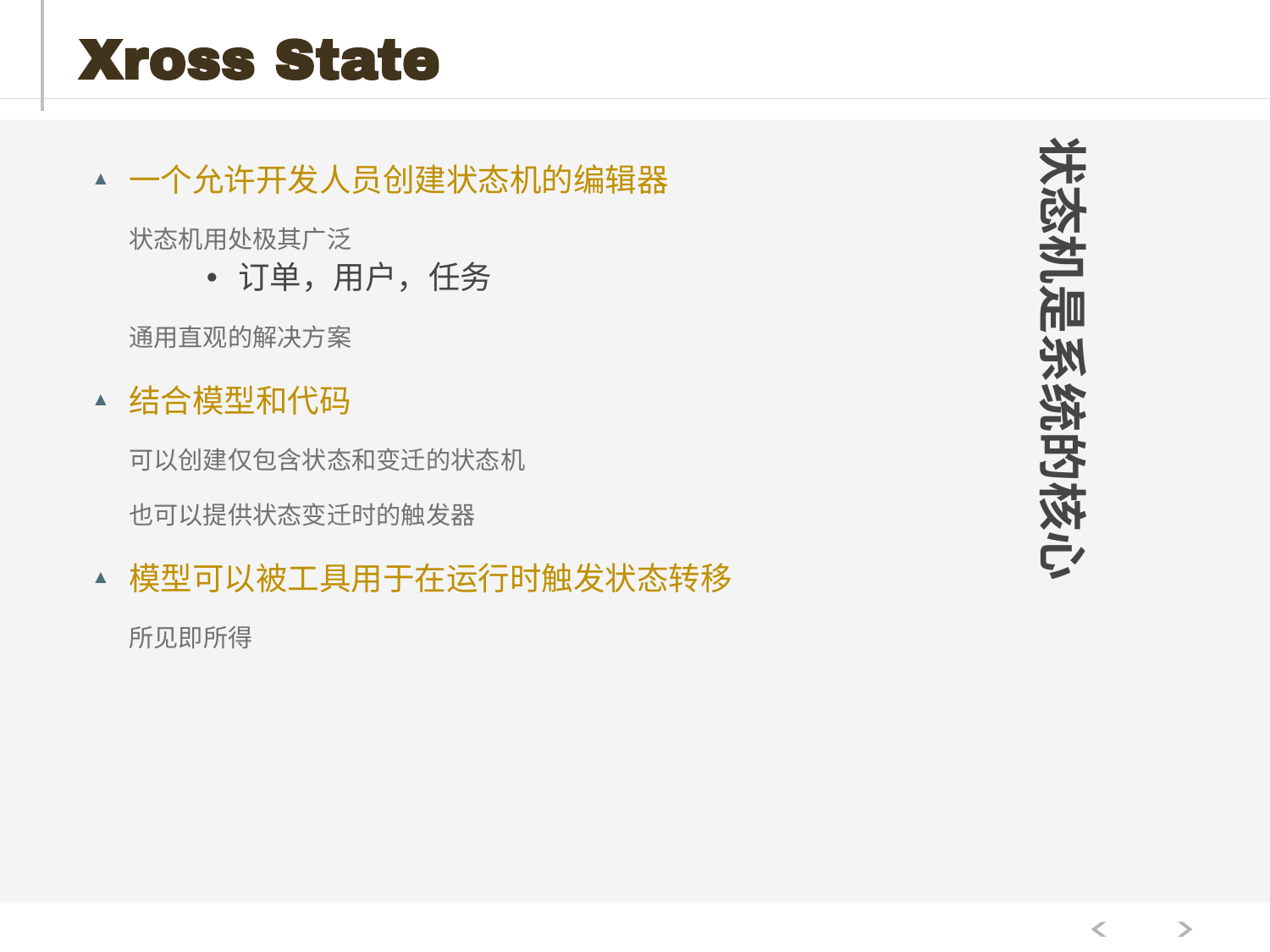

# Xross State
状态机是系统的核心
一个允许开发人员创建状态机的编辑器
状态机用处极其广泛
订单，用户，任务
通用直观的解决方案
结合模型和代码
可以创建仅包含状态和变迁的状态机
也可以提供状态变迁时的触发器
模型可以被工具用于在运行时触发状态转移
所见即所得